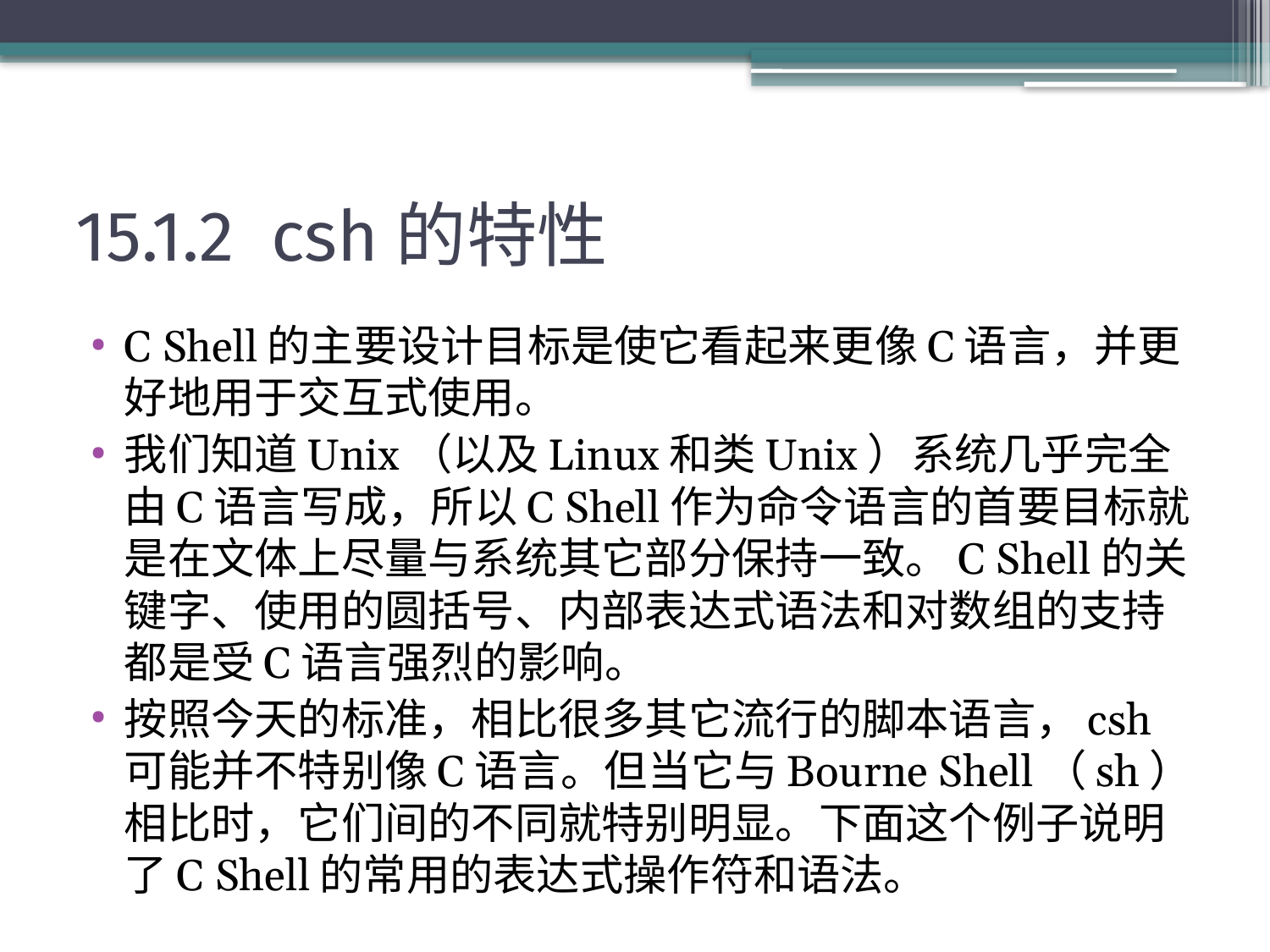

# 15.1.2  csh的特性
C Shell的主要设计目标是使它看起来更像C语言，并更好地用于交互式使用。
我们知道Unix（以及Linux和类Unix）系统几乎完全由C语言写成，所以C Shell作为命令语言的首要目标就是在文体上尽量与系统其它部分保持一致。C Shell的关键字、使用的圆括号、内部表达式语法和对数组的支持都是受C语言强烈的影响。
按照今天的标准，相比很多其它流行的脚本语言，csh可能并不特别像C语言。但当它与Bourne Shell（sh）相比时，它们间的不同就特别明显。下面这个例子说明了C Shell的常用的表达式操作符和语法。